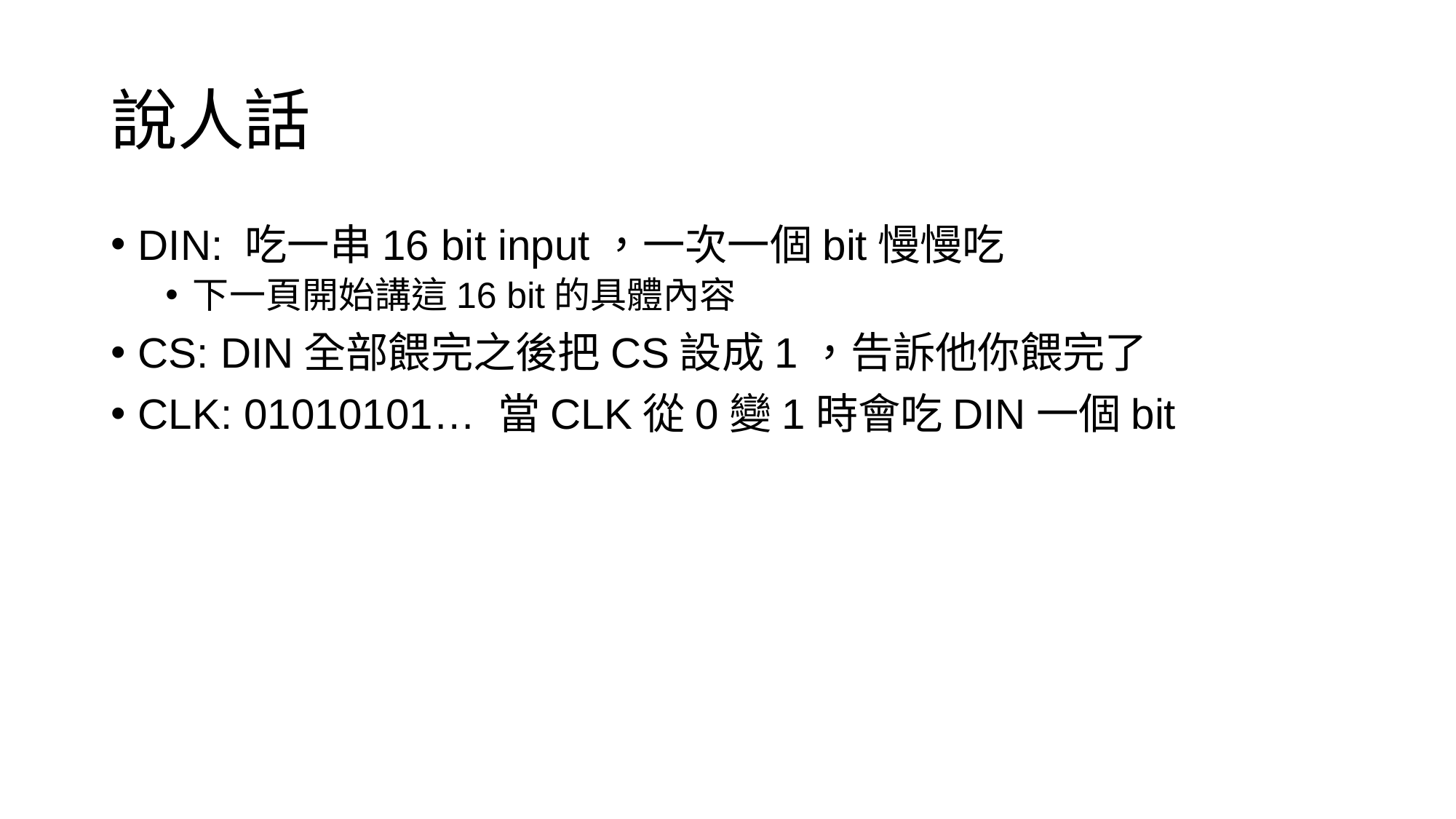

# 說人話
DIN: 吃一串16 bit input，一次一個bit慢慢吃
下一頁開始講這16 bit的具體內容
CS: DIN全部餵完之後把CS設成1，告訴他你餵完了
CLK: 01010101… 當CLK從0變1時會吃DIN一個bit